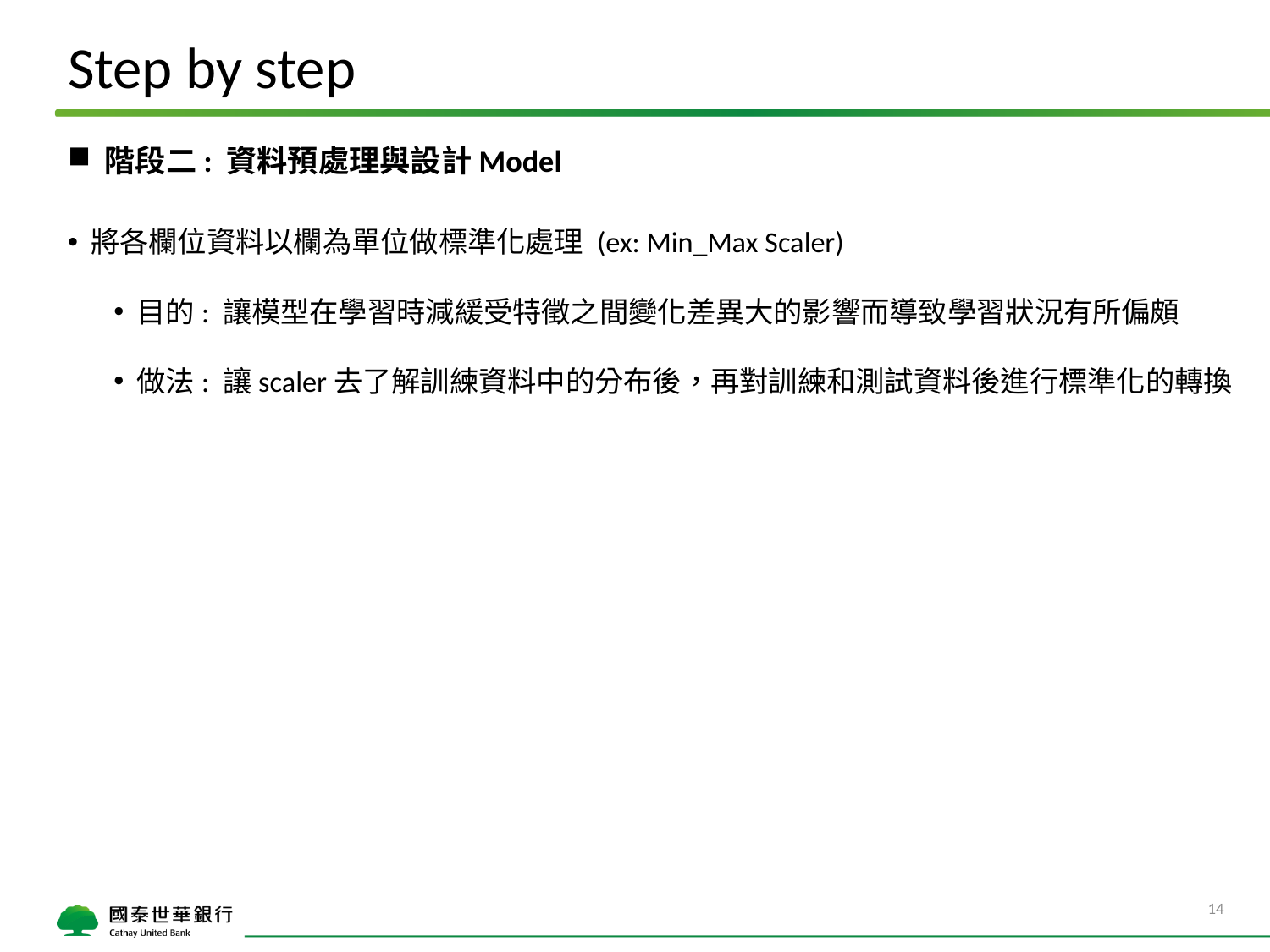

# Step by step
 階段二: 資料預處理與設計Model
將各欄位資料以欄為單位做標準化處理 (ex: Min_Max Scaler)
目的: 讓模型在學習時減緩受特徵之間變化差異大的影響而導致學習狀況有所偏頗
做法: 讓scaler去了解訓練資料中的分布後，再對訓練和測試資料後進行標準化的轉換
14